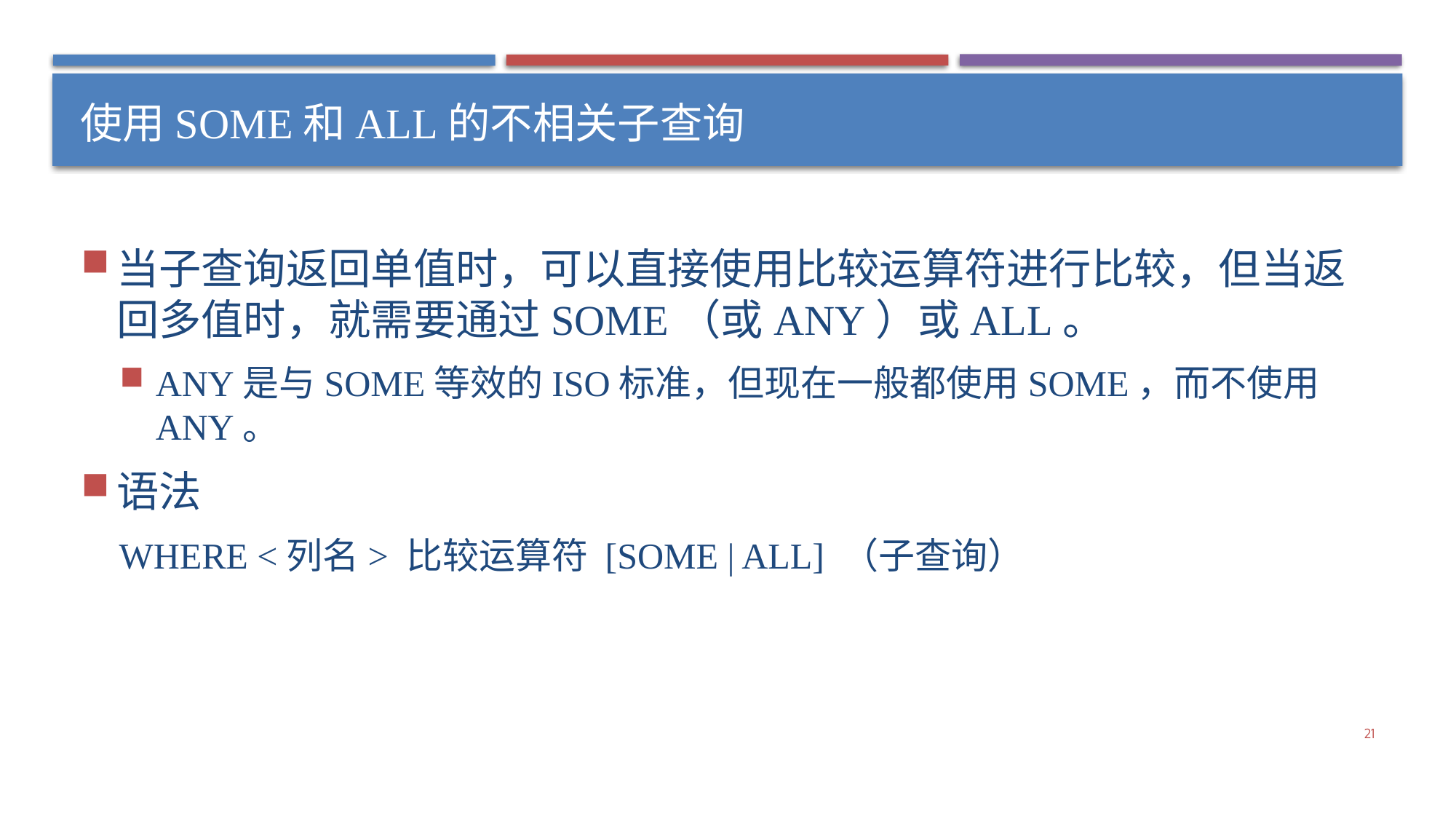

# 使用SOME和ALL的不相关子查询
当子查询返回单值时，可以直接使用比较运算符进行比较，但当返回多值时，就需要通过SOME（或ANY）或ALL。
ANY是与SOME等效的ISO标准，但现在一般都使用SOME，而不使用ANY。
语法
WHERE <列名> 比较运算符 [SOME | ALL] （子查询）

21